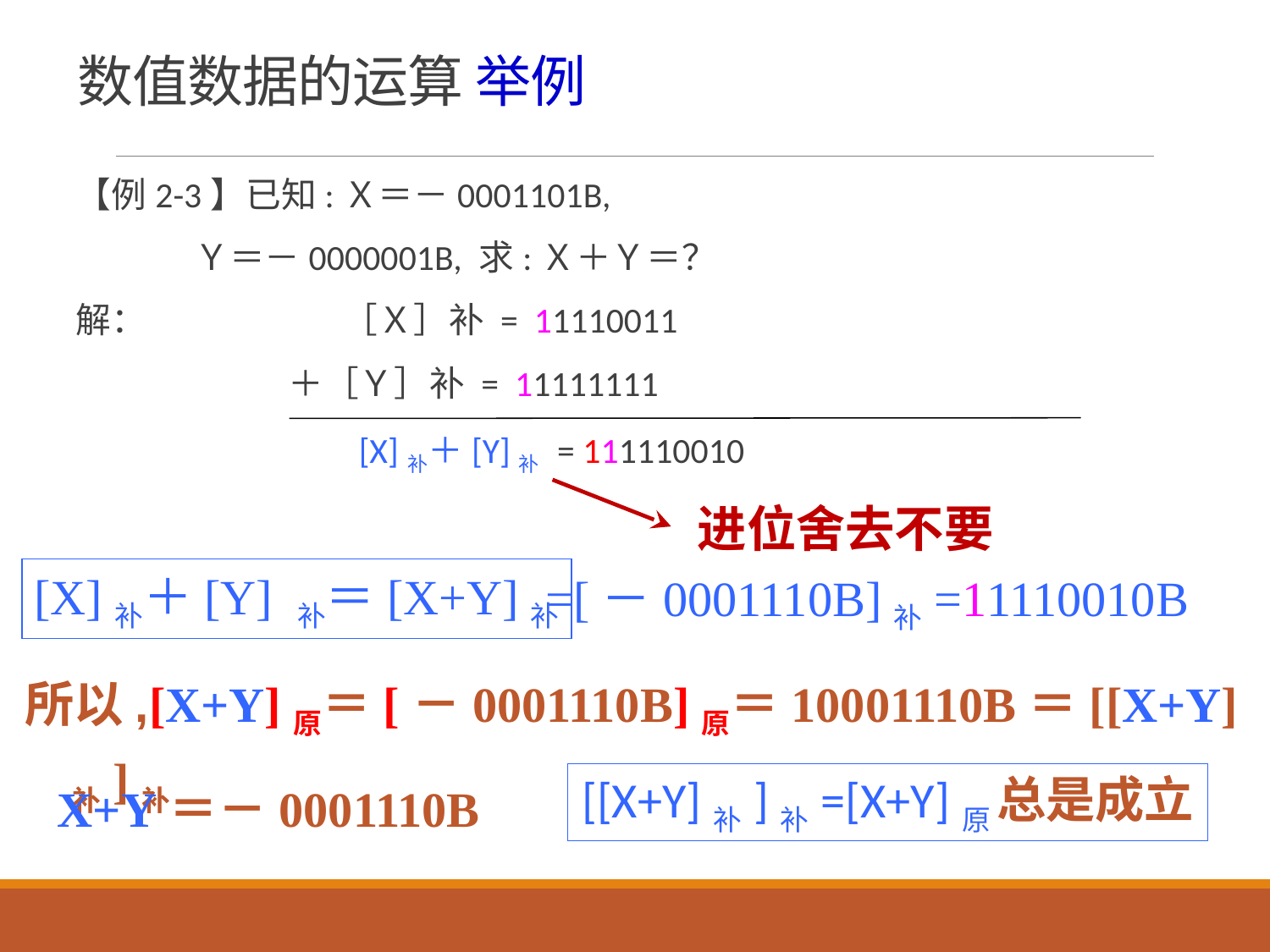

# 数值数据的运算 举例
【例2-3】已知:Ｘ＝－0001101B,
              Ｙ＝－0000001B, 求:Ｘ＋Ｙ＝？
解：　　　　　	［Ｘ］补 =  11110011
　　　　　　＋［Ｙ］补 =  11111111
         		  [X]补＋[Y]补  = 111110010

进位舍去不要
[X]补＋[Y] 补＝[X+Y]补
=[－0001110B]补=11110010B
所以,[X+Y]原＝[－0001110B]原＝10001110B＝[[X+Y]补]补
X+Y＝－0001110B
[[X+Y]补]补=[X+Y]原 总是成立